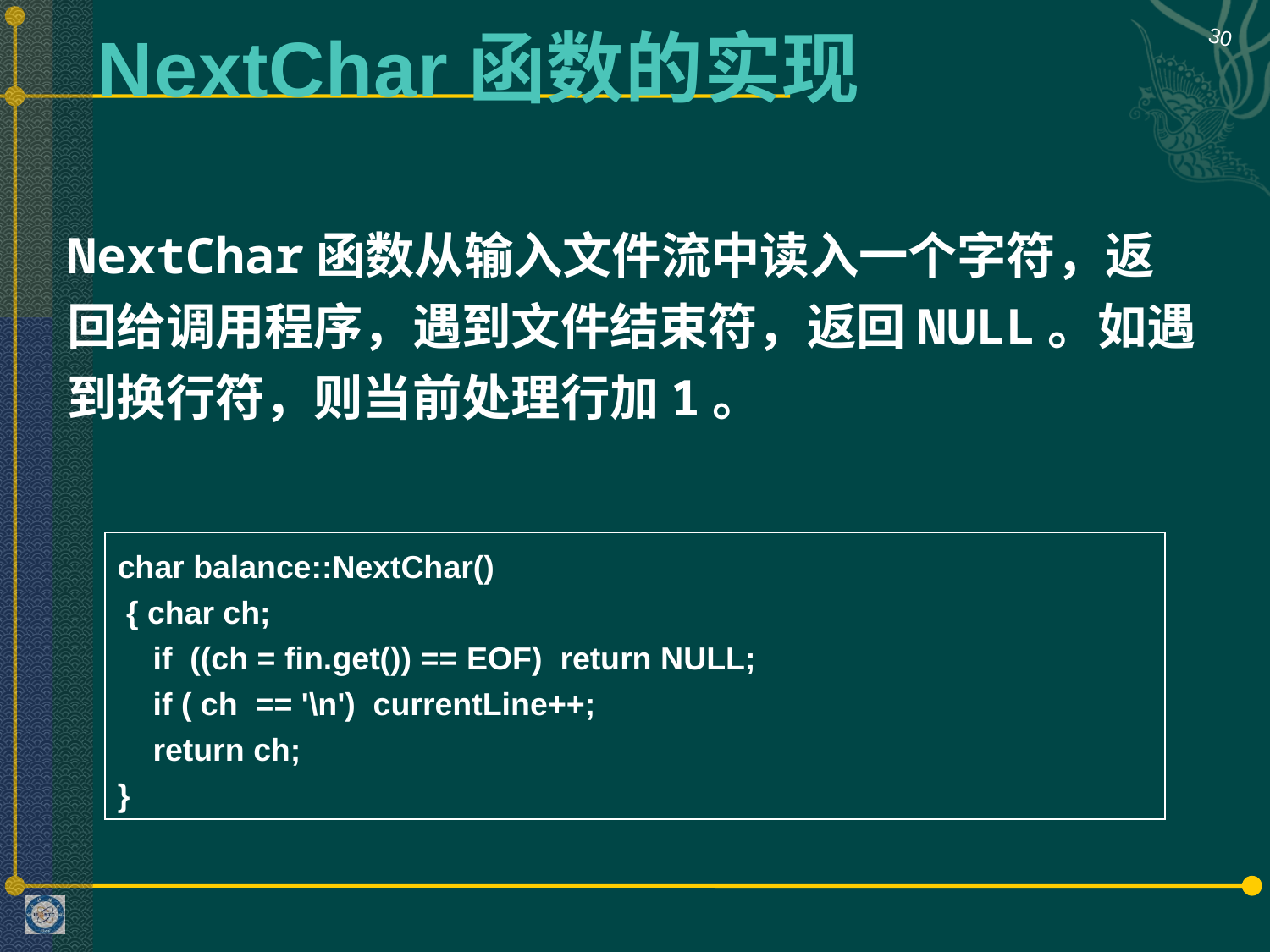

30
# NextChar函数的实现
NextChar函数从输入文件流中读入一个字符，返回给调用程序，遇到文件结束符，返回NULL。如遇到换行符，则当前处理行加1。
char balance::NextChar()
 { char ch;
    if  ((ch = fin.get()) == EOF)  return NULL;
    if ( ch  == '\n')  currentLine++;
    return ch;
}